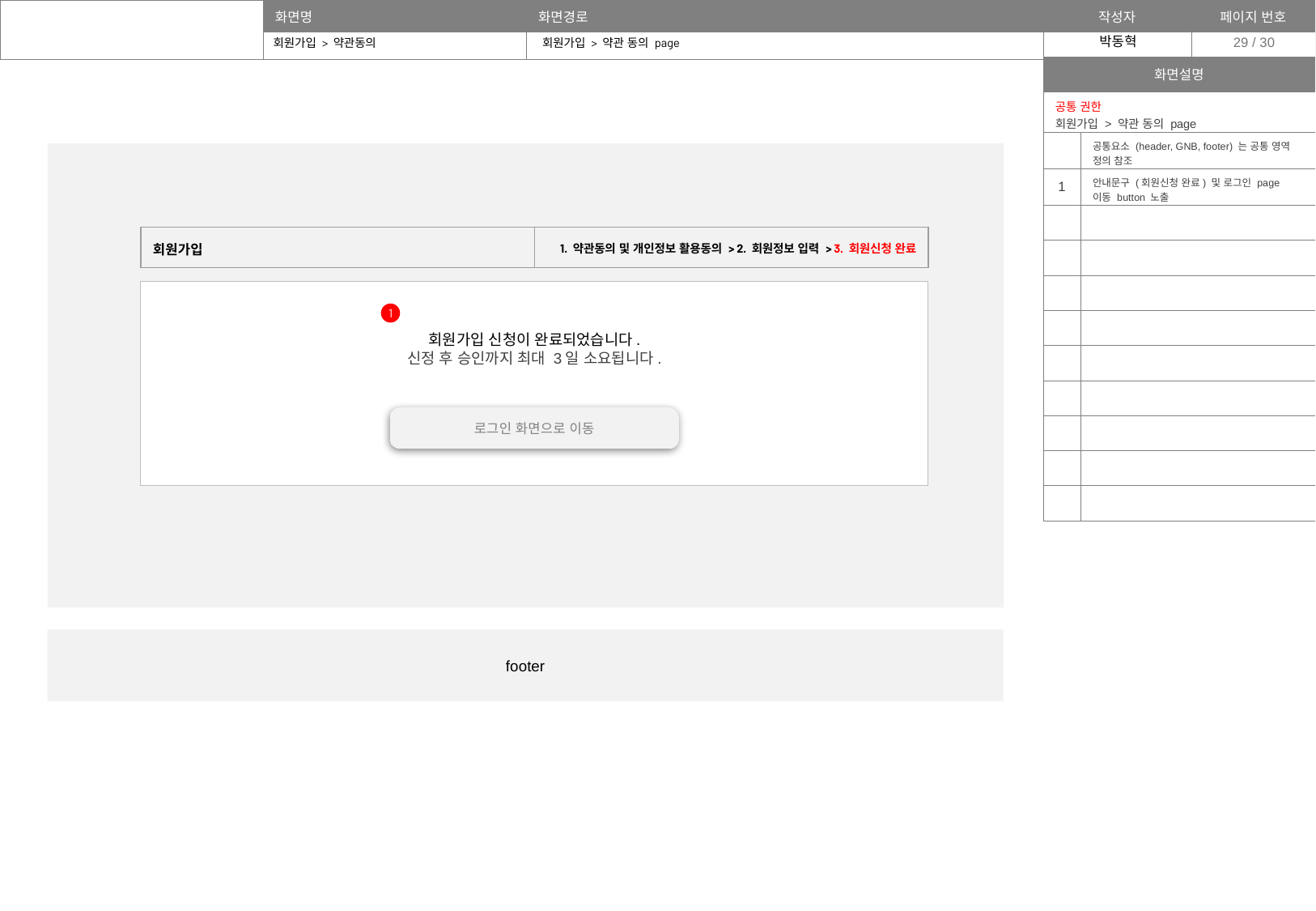

29
회원가입 > 약관동의
회원가입 > 약관 동의 page
| 화면설명 |  |
| --- | --- |
| 공통 권한 회원가입 > 약관 동의 page |  |
|  | 공통요소 (header, GNB, footer) 는 공통 영역 정의 참조 |
| 1 | 안내문구 (회원신청 완료) 및 로그인 page 이동 button 노출 |
|  |  |
|  |  |
|  |  |
|  |  |
|  |  |
|  |  |
|  |  |
|  |  |
|  |  |

| 회원가입 | 1. 약관동의 및 개인정보 활용동의 > 2. 회원정보 입력 > 3. 회원신청 완료 |
| --- | --- |

회원가입 신청이 완료되었습니다.
신정 후 승인까지 최대 3일 소요됩니다.

1
로그인 화면으로 이동
footer